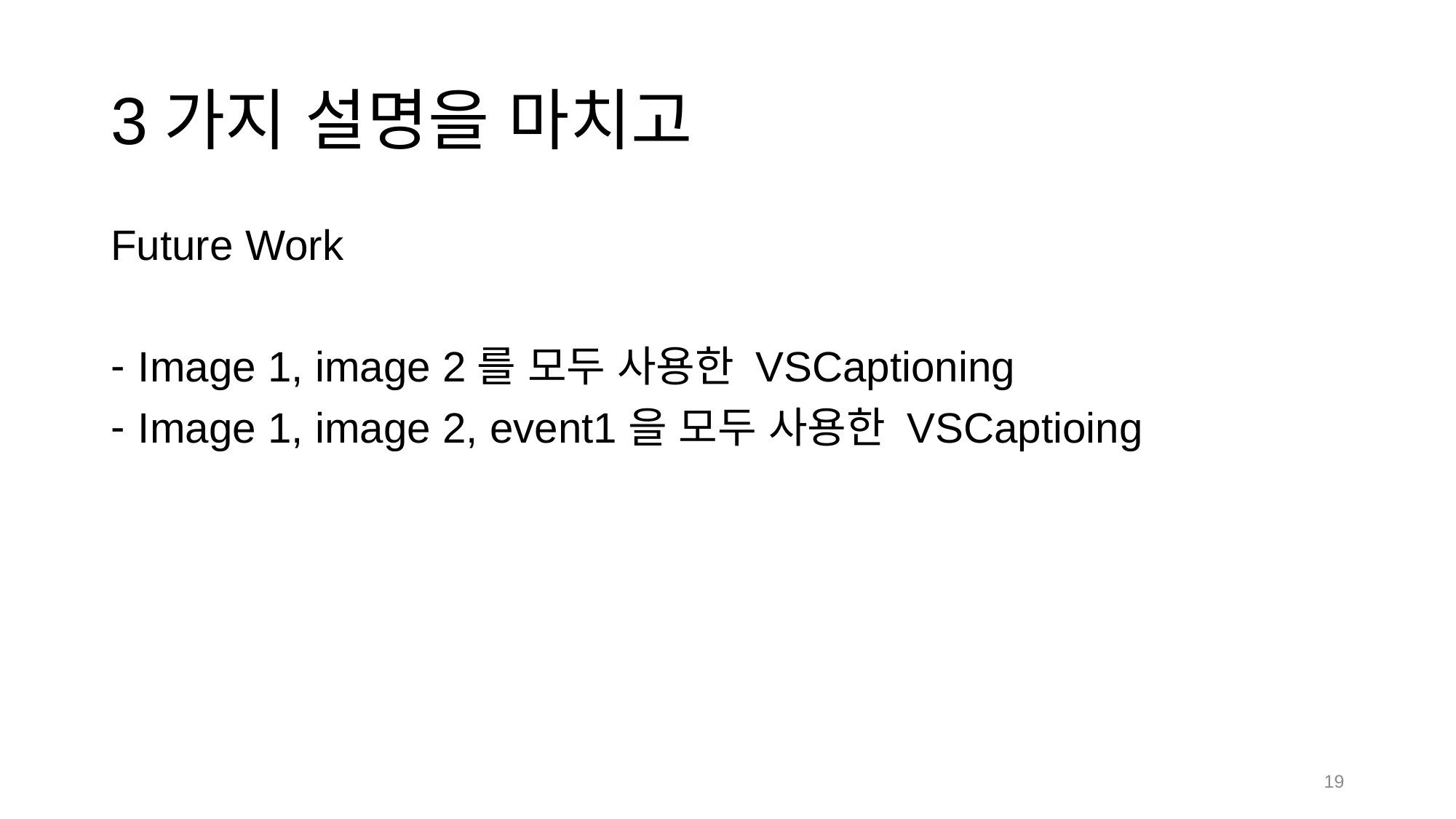

# 3가지 설명을 마치고
Future Work

Image 1, image 2를 모두 사용한 VSCaptioning
Image 1, image 2, event1을 모두 사용한 VSCaptioing
19